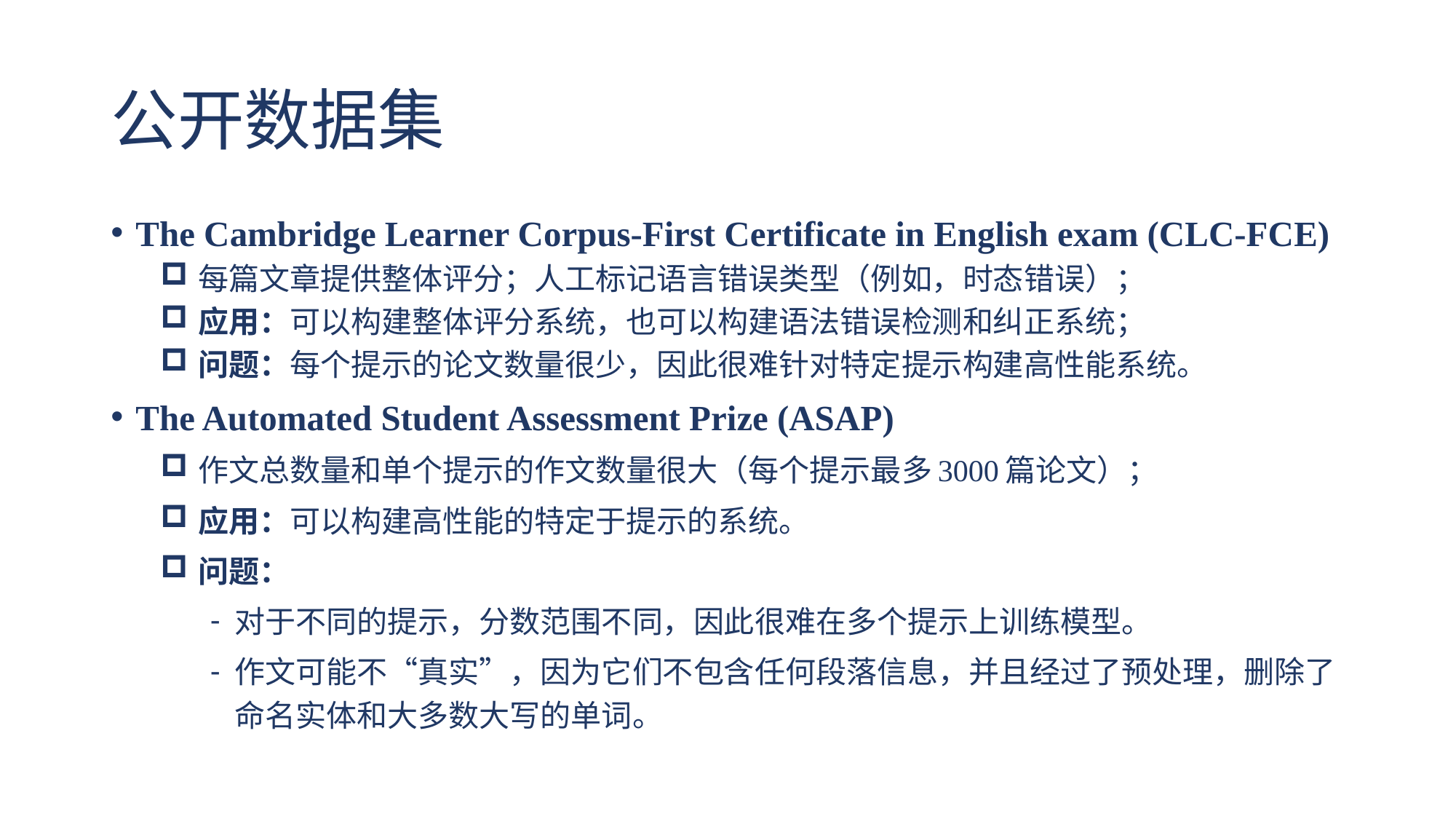

# 公开数据集
The Cambridge Learner Corpus-First Certificate in English exam (CLC-FCE)
 每篇文章提供整体评分；人工标记语言错误类型（例如，时态错误）；
 应用：可以构建整体评分系统，也可以构建语法错误检测和纠正系统；
 问题：每个提示的论文数量很少，因此很难针对特定提示构建高性能系统。
The Automated Student Assessment Prize (ASAP)
 作文总数量和单个提示的作文数量很大（每个提示最多3000篇论文）；
 应用：可以构建高性能的特定于提示的系统。
 问题：
对于不同的提示，分数范围不同，因此很难在多个提示上训练模型。
作文可能不“真实”，因为它们不包含任何段落信息，并且经过了预处理，删除了命名实体和大多数大写的单词。